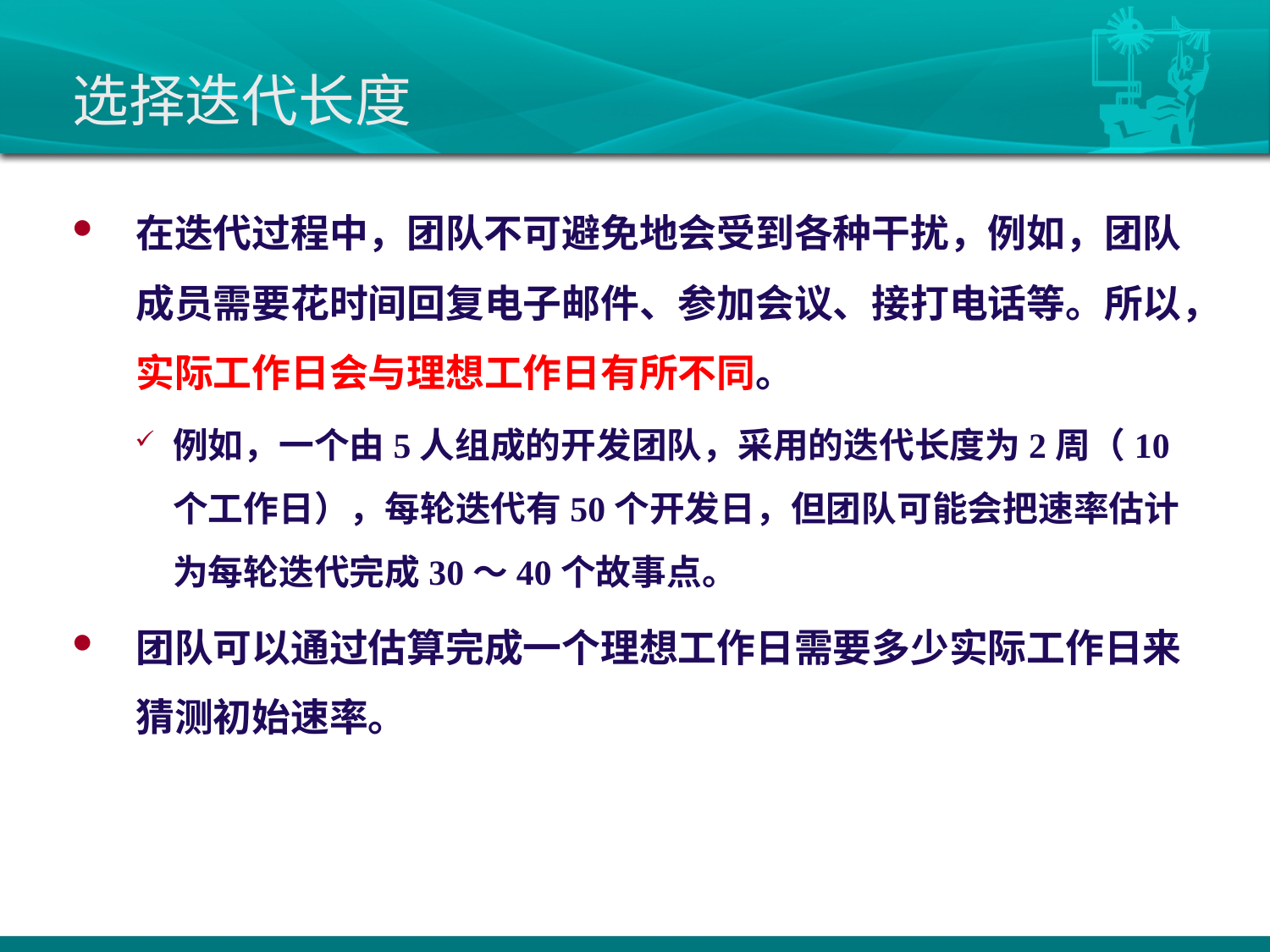

# 选择迭代长度
在迭代过程中，团队不可避免地会受到各种干扰，例如，团队成员需要花时间回复电子邮件、参加会议、接打电话等。所以，实际工作日会与理想工作日有所不同。
例如，一个由5人组成的开发团队，采用的迭代长度为2周（10个工作日），每轮迭代有50个开发日，但团队可能会把速率估计为每轮迭代完成30～40个故事点。
团队可以通过估算完成一个理想工作日需要多少实际工作日来猜测初始速率。